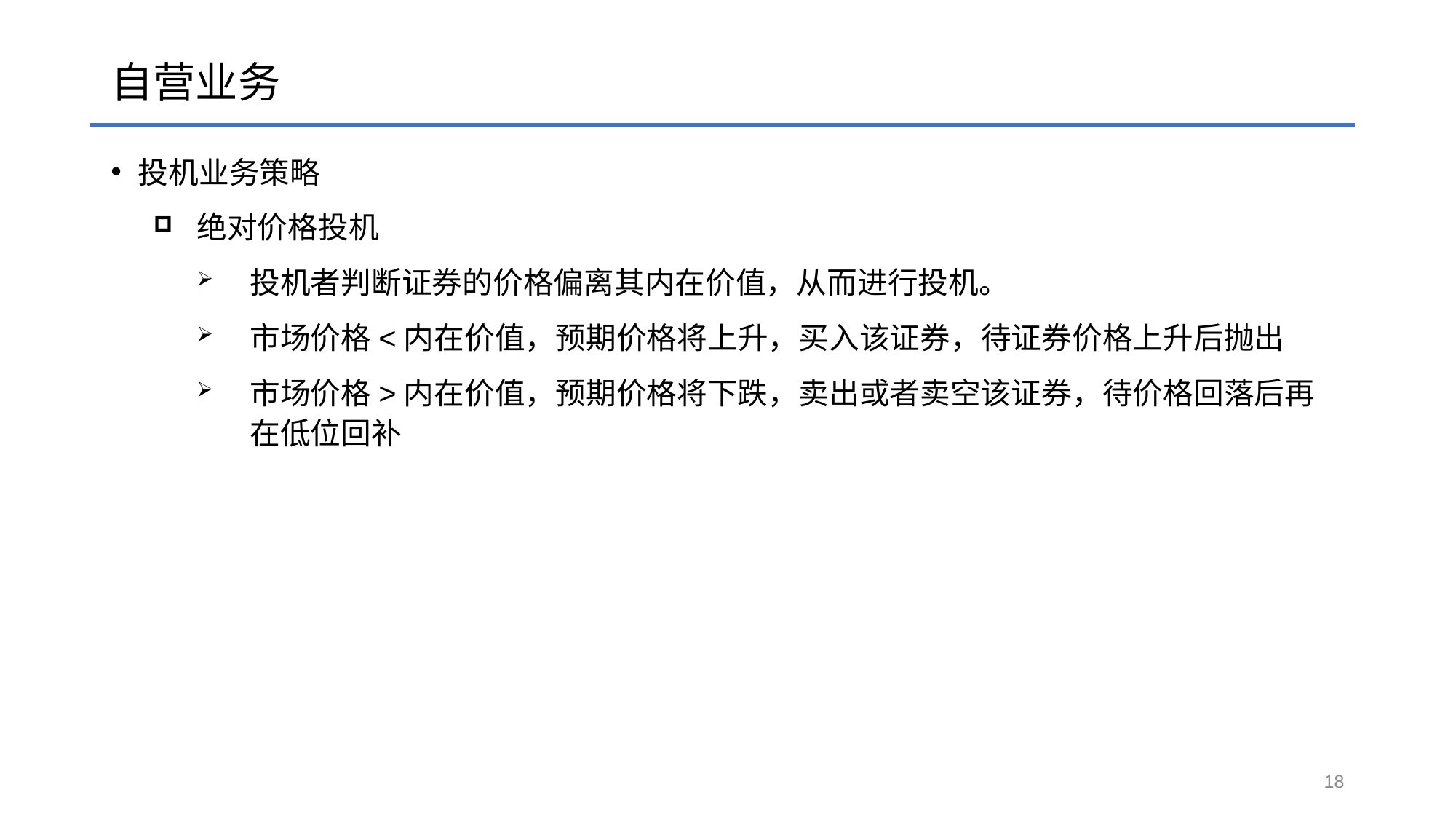

# 自营业务
投机业务策略
绝对价格投机
投机者判断证券的价格偏离其内在价值，从而进行投机。
市场价格<内在价值，预期价格将上升，买入该证券，待证券价格上升后抛出
市场价格>内在价值，预期价格将下跌，卖出或者卖空该证券，待价格回落后再在低位回补
18